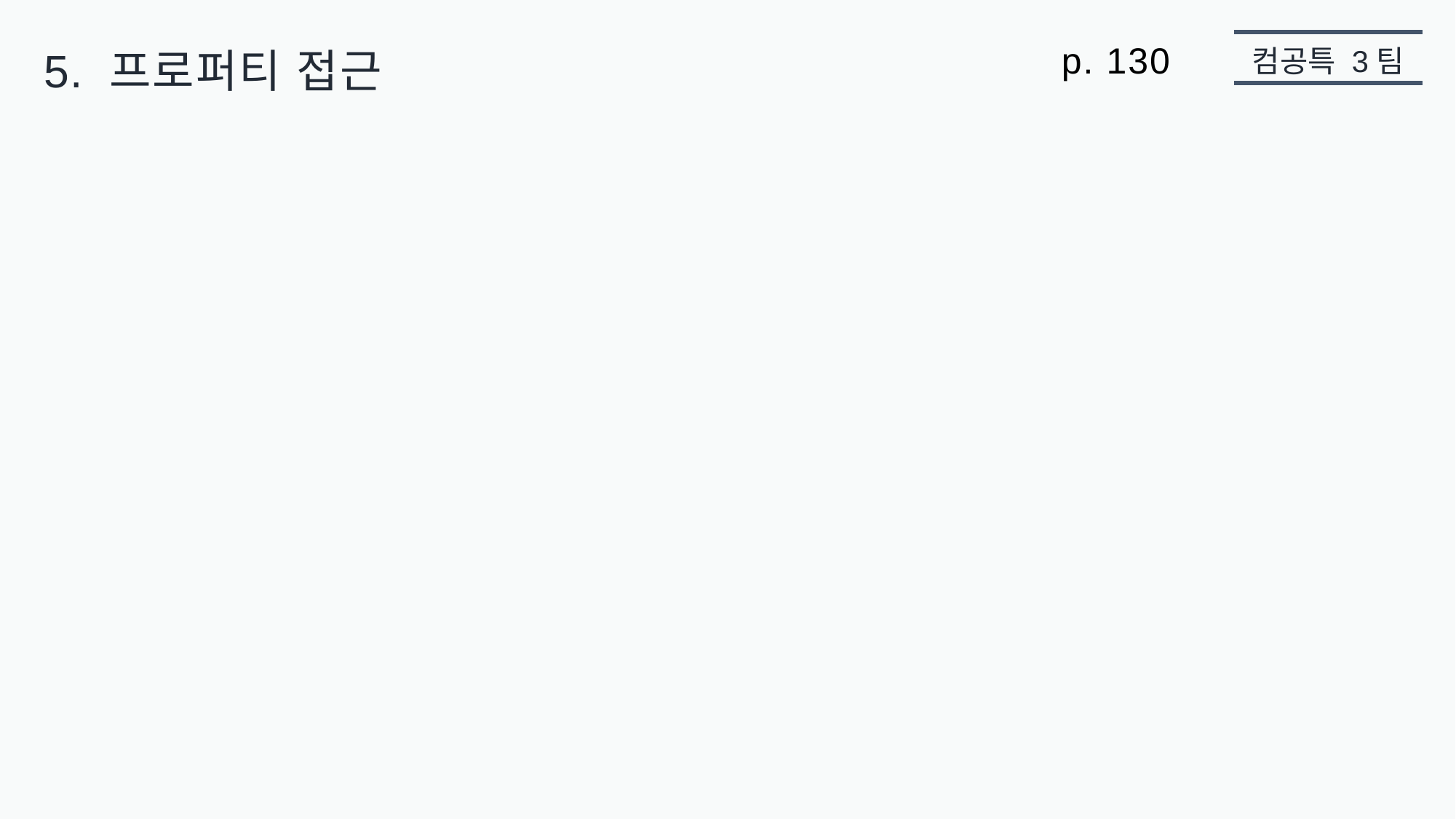

p. 130
5. 프로퍼티 접근
컴공특 3팀